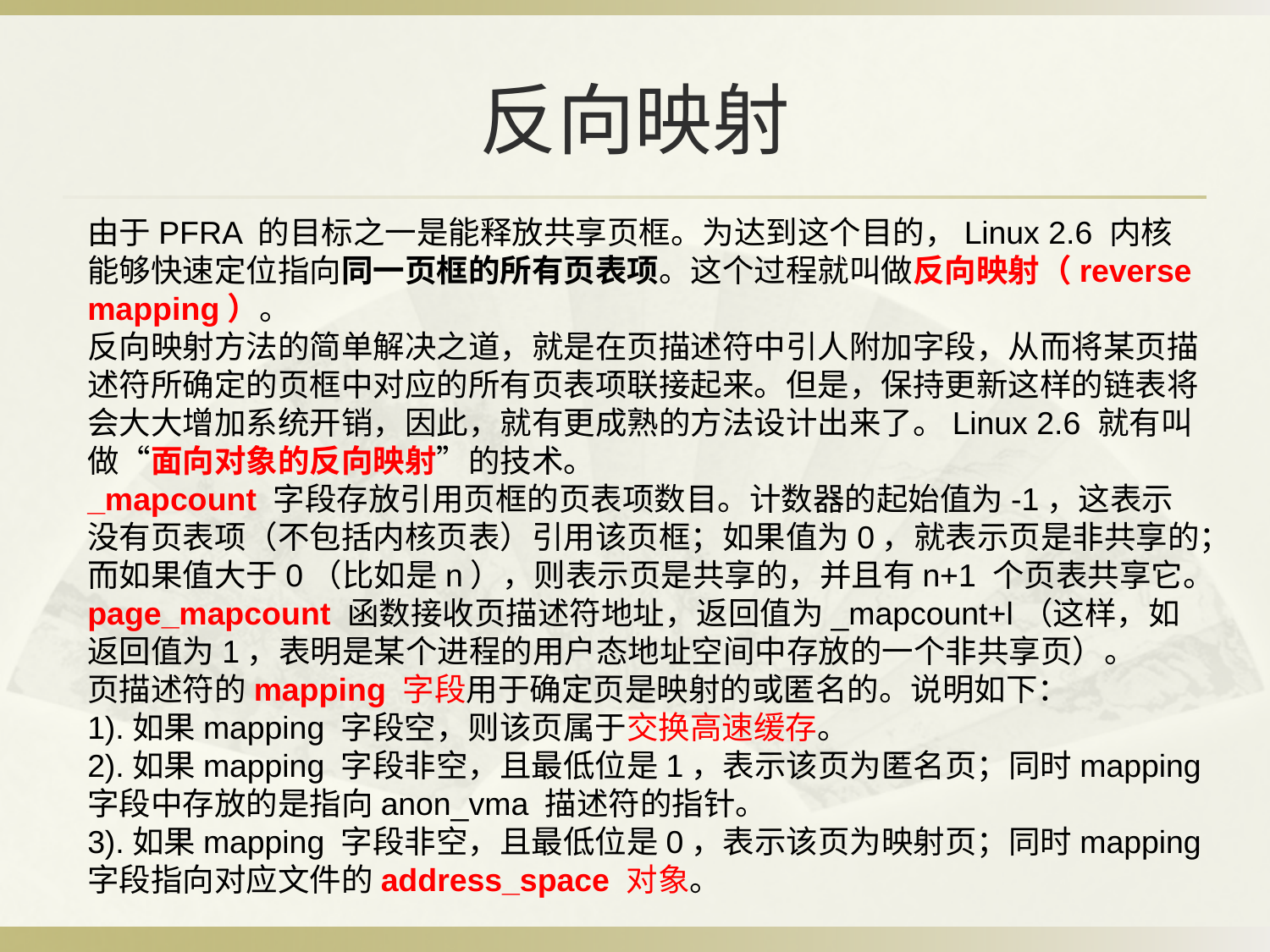

BBAAD9C20180234D78810CEA56E0B6D0E2B9B20918E83B70A6D98F34B1082BBC3B4CB53861613B0222C92008C846A8EC6DF921DA91D02BB11B4DC25E387E20DC24F5093D372C66F764BF29976F2244E727F1E0367CA8D314A8D6A1982F006CC8D8F62991BE0
# 反向映射
由于PFRA 的目标之一是能释放共享页框。为达到这个目的，Linux 2.6 内核能够快速定位指向同一页框的所有页表项。这个过程就叫做反向映射（reverse mapping）。
反向映射方法的简单解决之道，就是在页描述符中引人附加字段，从而将某页描述符所确定的页框中对应的所有页表项联接起来。但是，保持更新这样的链表将会大大增加系统开销，因此，就有更成熟的方法设计出来了。Linux 2.6 就有叫做“面向对象的反向映射”的技术。
_mapcount 字段存放引用页框的页表项数目。计数器的起始值为-1，这表示没有页表项（不包括内核页表）引用该页框；如果值为0，就表示页是非共享的；而如果值大于0（比如是n），则表示页是共享的，并且有n+1 个页表共享它。
page_mapcount 函数接收页描述符地址，返回值为_mapcount+l（这样，如返回值为1，表明是某个进程的用户态地址空间中存放的一个非共享页）。
页描述符的mapping 字段用于确定页是映射的或匿名的。说明如下：
1).如果mapping 字段空，则该页属于交换高速缓存。
2).如果mapping 字段非空，且最低位是1，表示该页为匿名页；同时mapping 字段中存放的是指向anon_vma 描述符的指针。
3).如果mapping 字段非空，且最低位是0，表示该页为映射页；同时mapping 字段指向对应文件的address_space 对象。